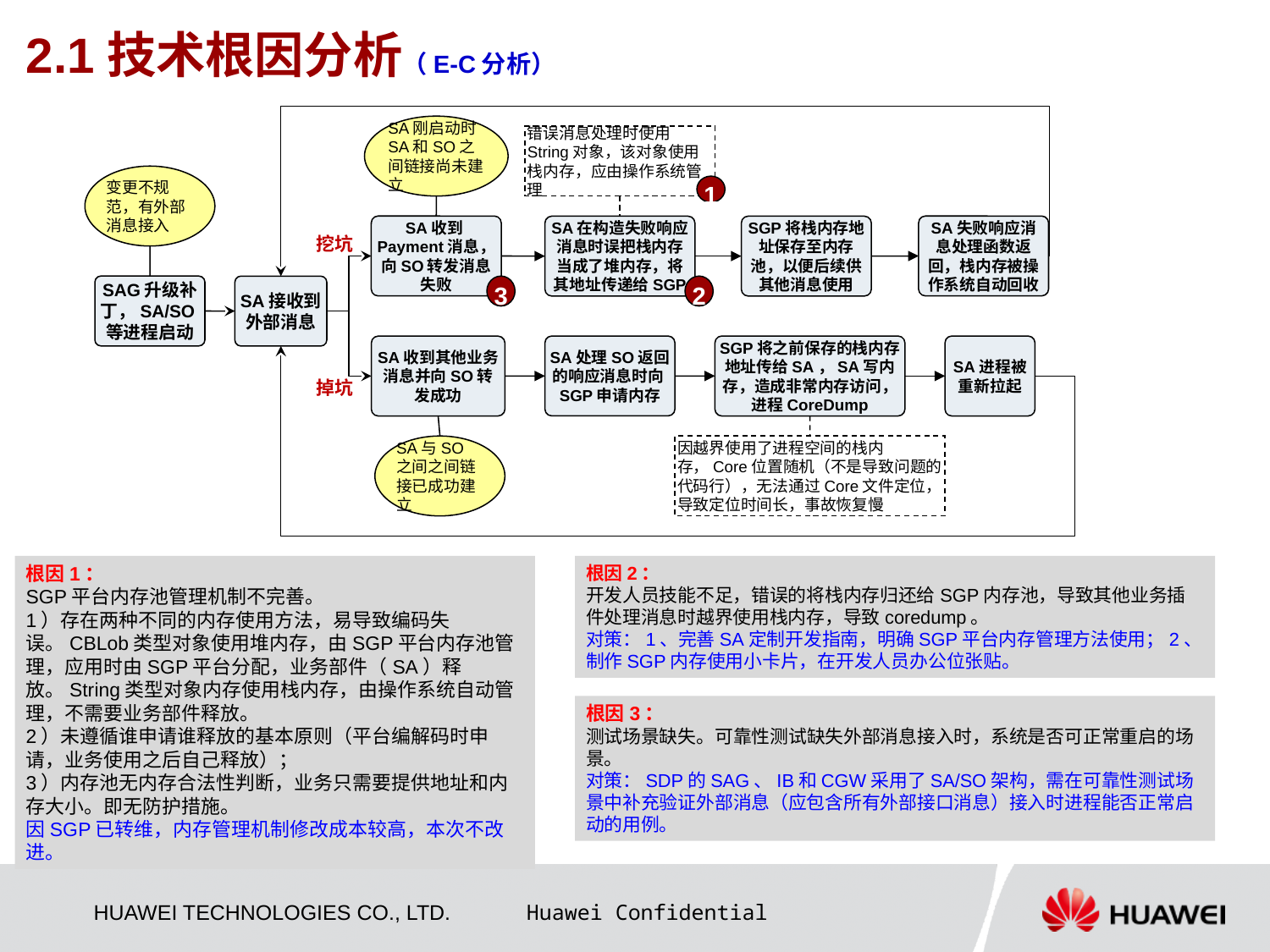

# 2.1技术根因分析（E-C分析）
SA刚启动时SA和SO之间链接尚未建立
错误消息处理时使用String对象，该对象使用栈内存，应由操作系统管理
变更不规范，有外部消息接入
1
SA收到Payment消息，向SO转发消息失败
SA失败响应消息处理函数返回，栈内存被操作系统自动回收
SA在构造失败响应消息时误把栈内存当成了堆内存，将其地址传递给SGP
SGP将栈内存地址保存至内存池，以便后续供其他消息使用
挖坑
SAG升级补丁，SA/SO等进程启动
3
2
SA接收到外部消息
SA处理SO返回的响应消息时向SGP申请内存
SGP将之前保存的栈内存地址传给SA，SA写内存，造成非常内存访问，进程CoreDump
SA进程被重新拉起
SA收到其他业务消息并向SO转发成功
掉坑
SA与SO之间之间链接已成功建立
因越界使用了进程空间的栈内存，Core位置随机（不是导致问题的代码行），无法通过Core文件定位，导致定位时间长，事故恢复慢
根因1：
SGP平台内存池管理机制不完善。
1）存在两种不同的内存使用方法，易导致编码失误。CBLob类型对象使用堆内存，由SGP平台内存池管理，应用时由SGP平台分配，业务部件（SA）释放。String类型对象内存使用栈内存，由操作系统自动管理，不需要业务部件释放。
2）未遵循谁申请谁释放的基本原则（平台编解码时申请，业务使用之后自己释放）；
3）内存池无内存合法性判断，业务只需要提供地址和内存大小。即无防护措施。
因SGP已转维，内存管理机制修改成本较高，本次不改进。
根因2：
开发人员技能不足，错误的将栈内存归还给SGP内存池，导致其他业务插件处理消息时越界使用栈内存，导致coredump。
对策：1、完善SA定制开发指南，明确SGP平台内存管理方法使用；2、制作SGP内存使用小卡片，在开发人员办公位张贴。
根因3：
测试场景缺失。可靠性测试缺失外部消息接入时，系统是否可正常重启的场景。
对策：SDP的SAG、IB和CGW采用了SA/SO架构，需在可靠性测试场景中补充验证外部消息（应包含所有外部接口消息）接入时进程能否正常启动的用例。